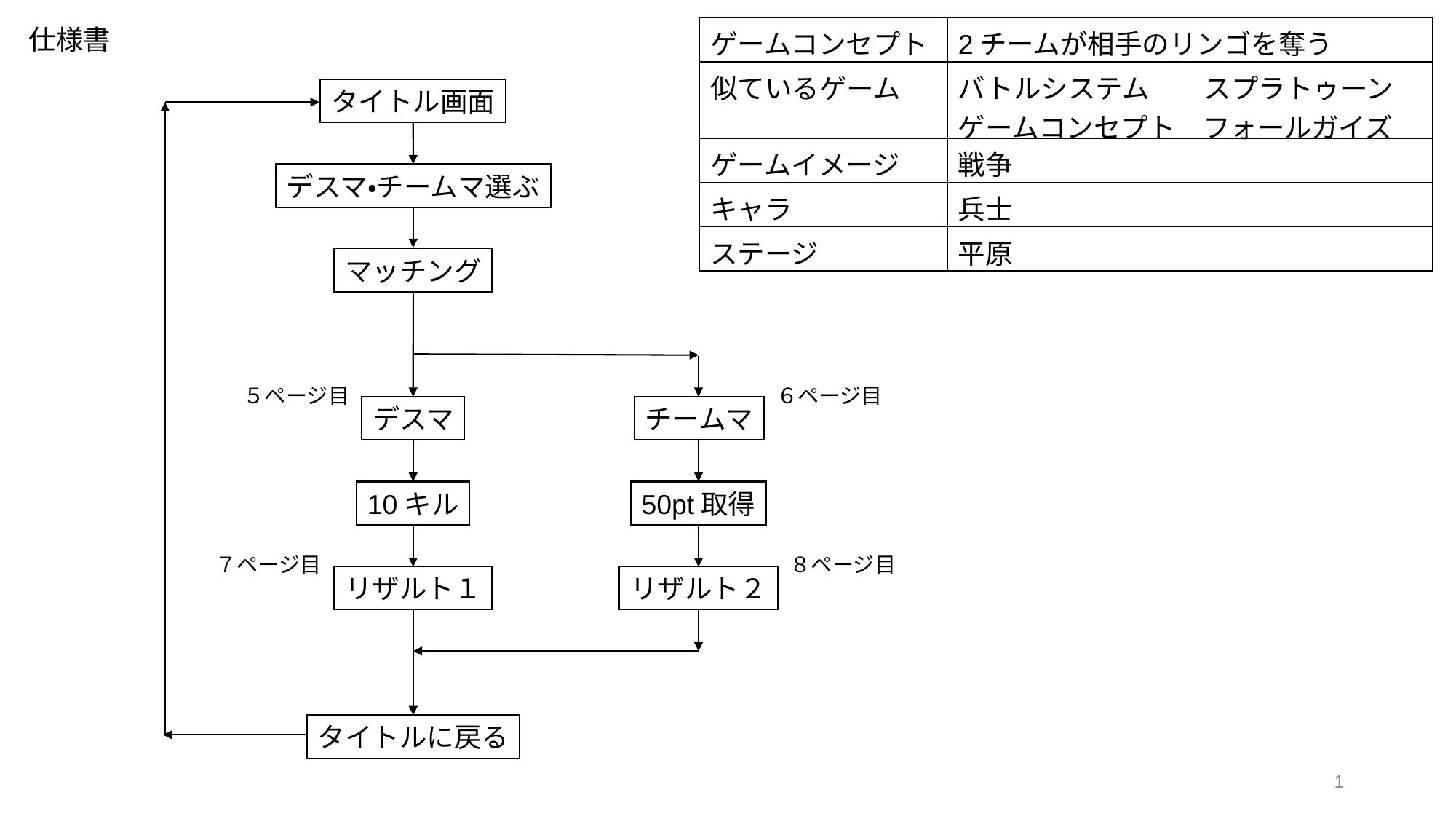

仕様書
| ゲームコンセプト | 2チームが相手のリンゴを奪う |
| --- | --- |
| 似ているゲーム | バトルシステム　　スプラトゥーン ゲームコンセプト　フォールガイズ |
| ゲームイメージ | 戦争 |
| キャラ | 兵士 |
| ステージ | 平原 |
タイトル画面
デスマ・チームマ選ぶ
マッチング
６ページ目
５ページ目
デスマ
チームマ
10キル
50pt取得
７ページ目
８ページ目
リザルト１
リザルト２
タイトルに戻る
1